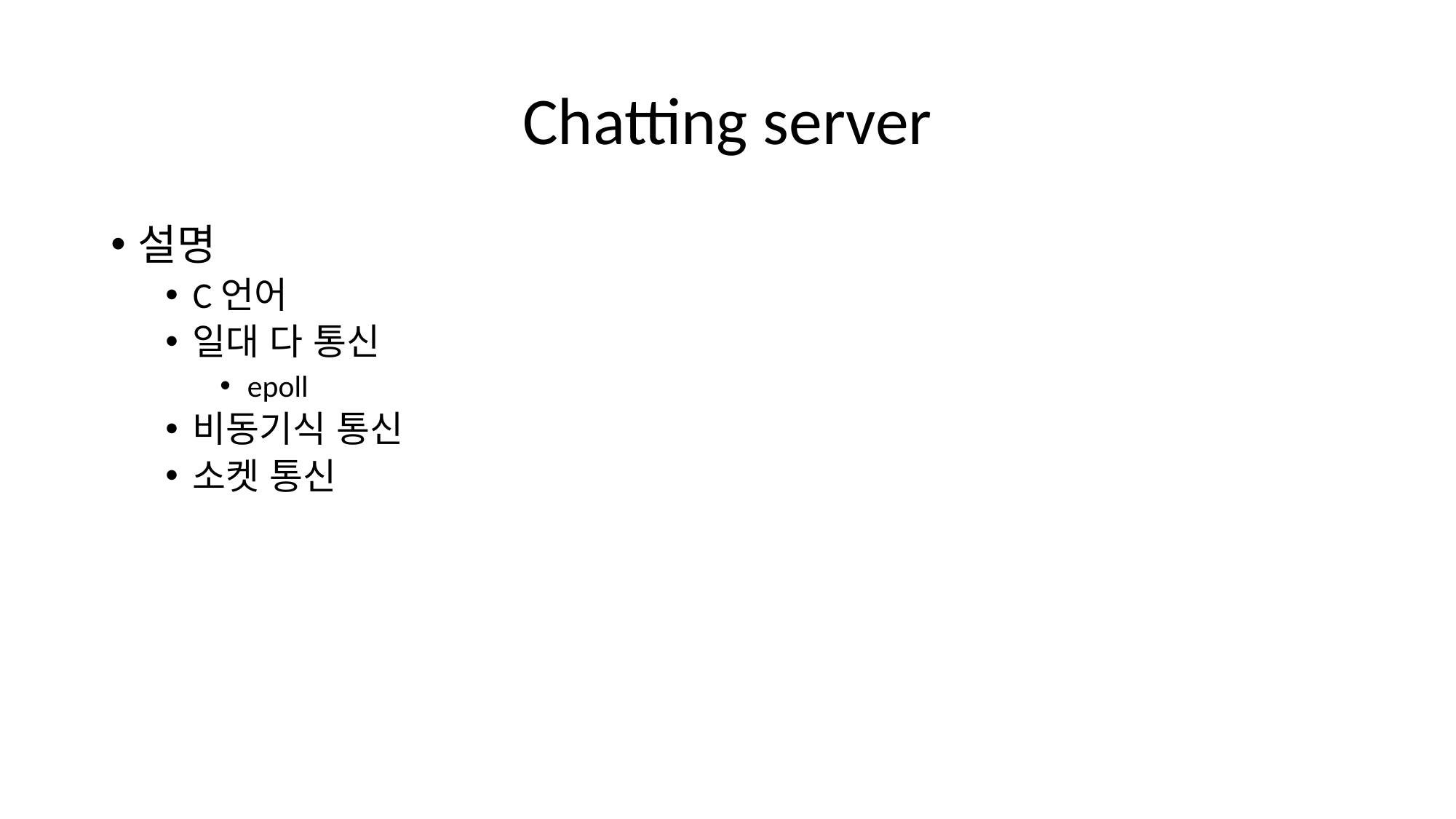

# Chatting server
설명
C언어
일대 다 통신
epoll
비동기식 통신
소켓 통신